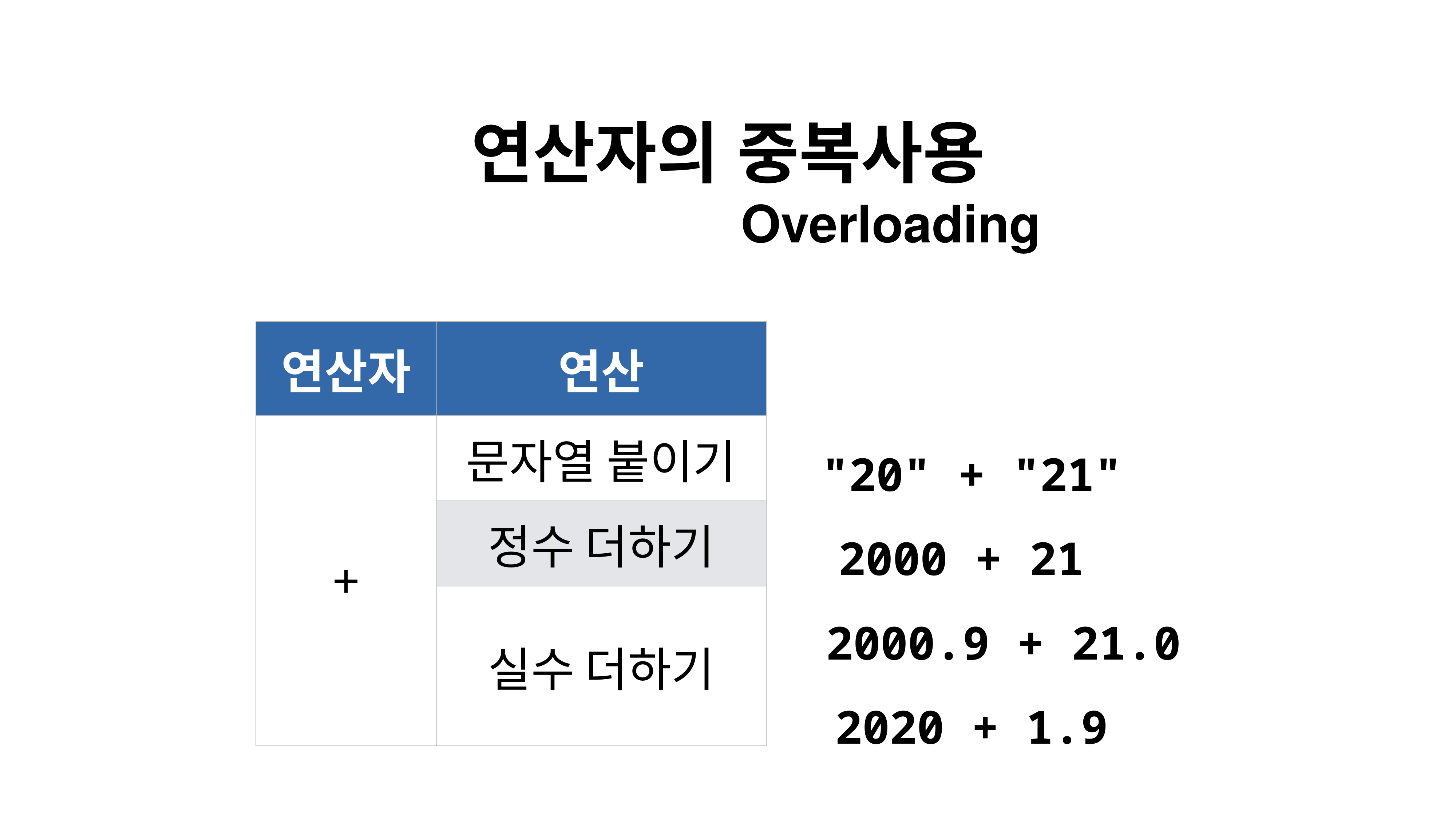

연산자의 중복사용
Overloading
| 연산자 | 연산 |
| --- | --- |
| + | 문자열 붙이기 |
|  | 정수 더하기 |
|  | 실수 더하기 |
"20" + "21"
2000 + 21
2000.9 + 21.0
2020 + 1.9